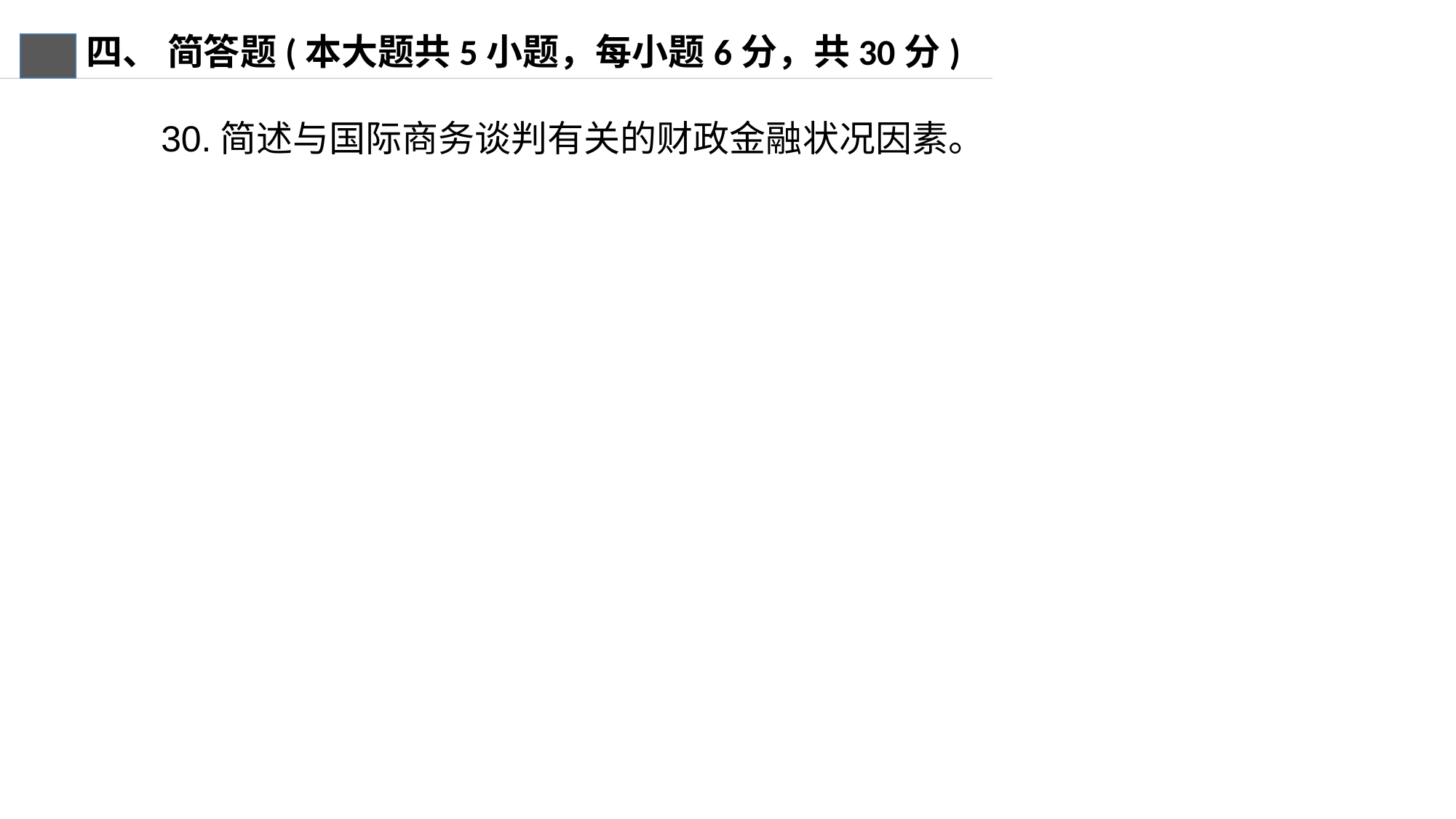

四、 简答题(本大题共5小题，每小题6分，共30分)

30.简述与国际商务谈判有关的财政金融状况因素。